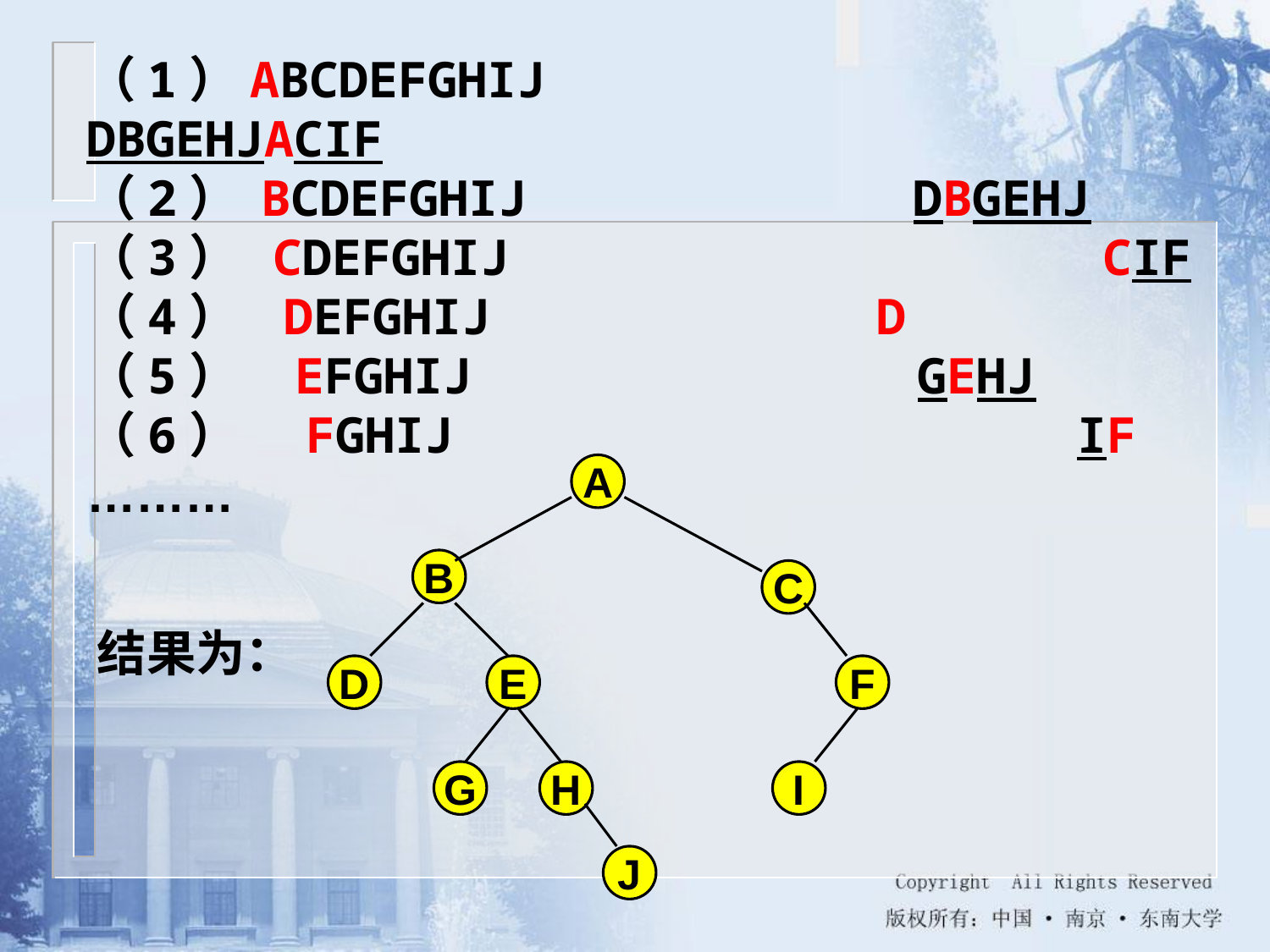

（1）ABCDEFGHIJ             DBGEHJACIF
（2） BCDEFGHIJ             DBGEHJ
（3）  CDEFGHIJ                    CIF
（4）   DEFGHIJ             D
（5）    EFGHIJ               GEHJ
（6）     FGHIJ                     IF
………
A

B
C

结果为：
D
E
F

G
H
I

J